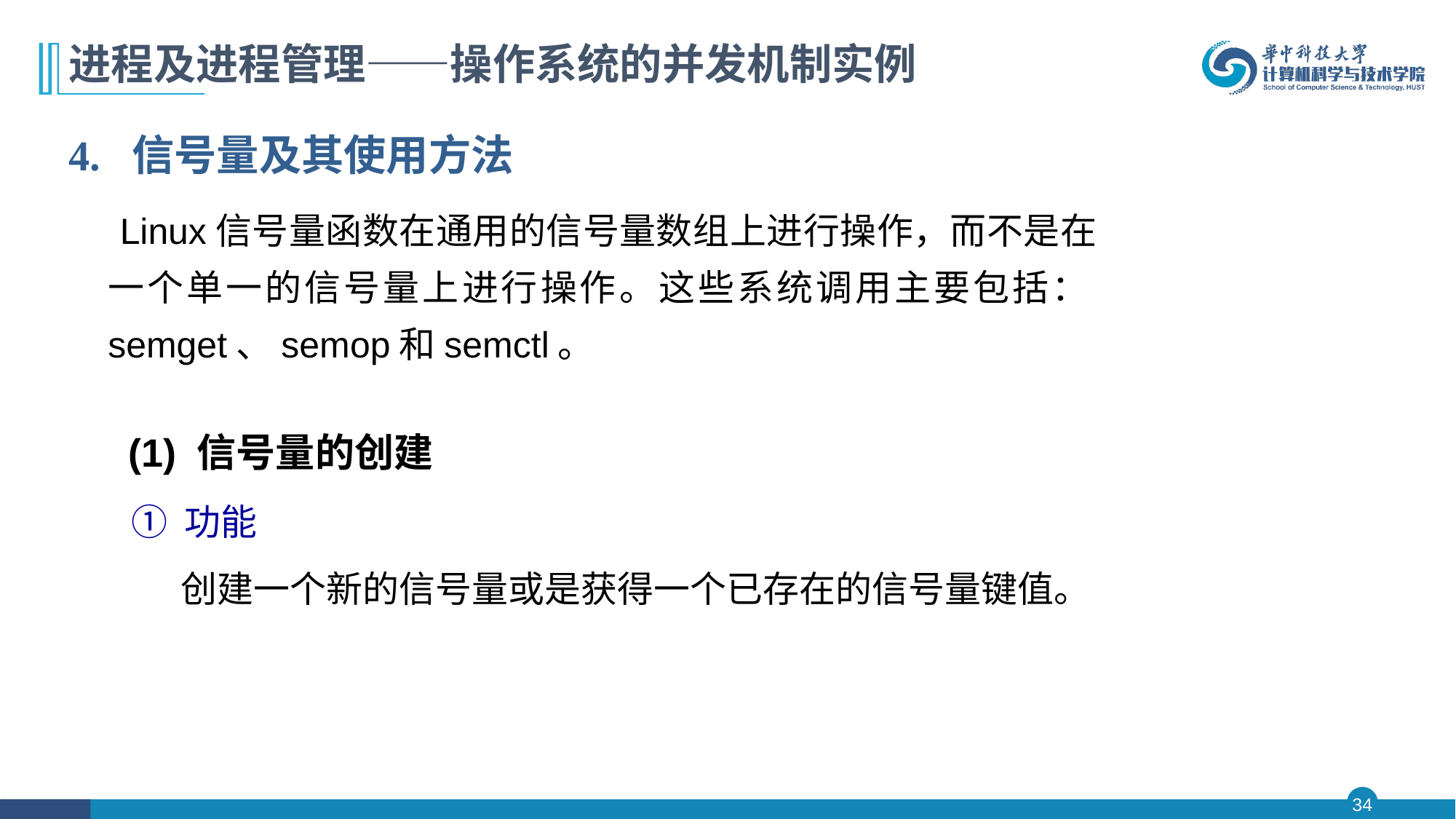

# 进程及进程管理——操作系统的并发机制实例
4.  信号量及其使用方法
     Linux信号量函数在通用的信号量数组上进行操作，而不是在一个单一的信号量上进行操作。这些系统调用主要包括：semget、semop和semctl。
(1) 信号量的创建
① 功能
     创建一个新的信号量或是获得一个已存在的信号量键值。